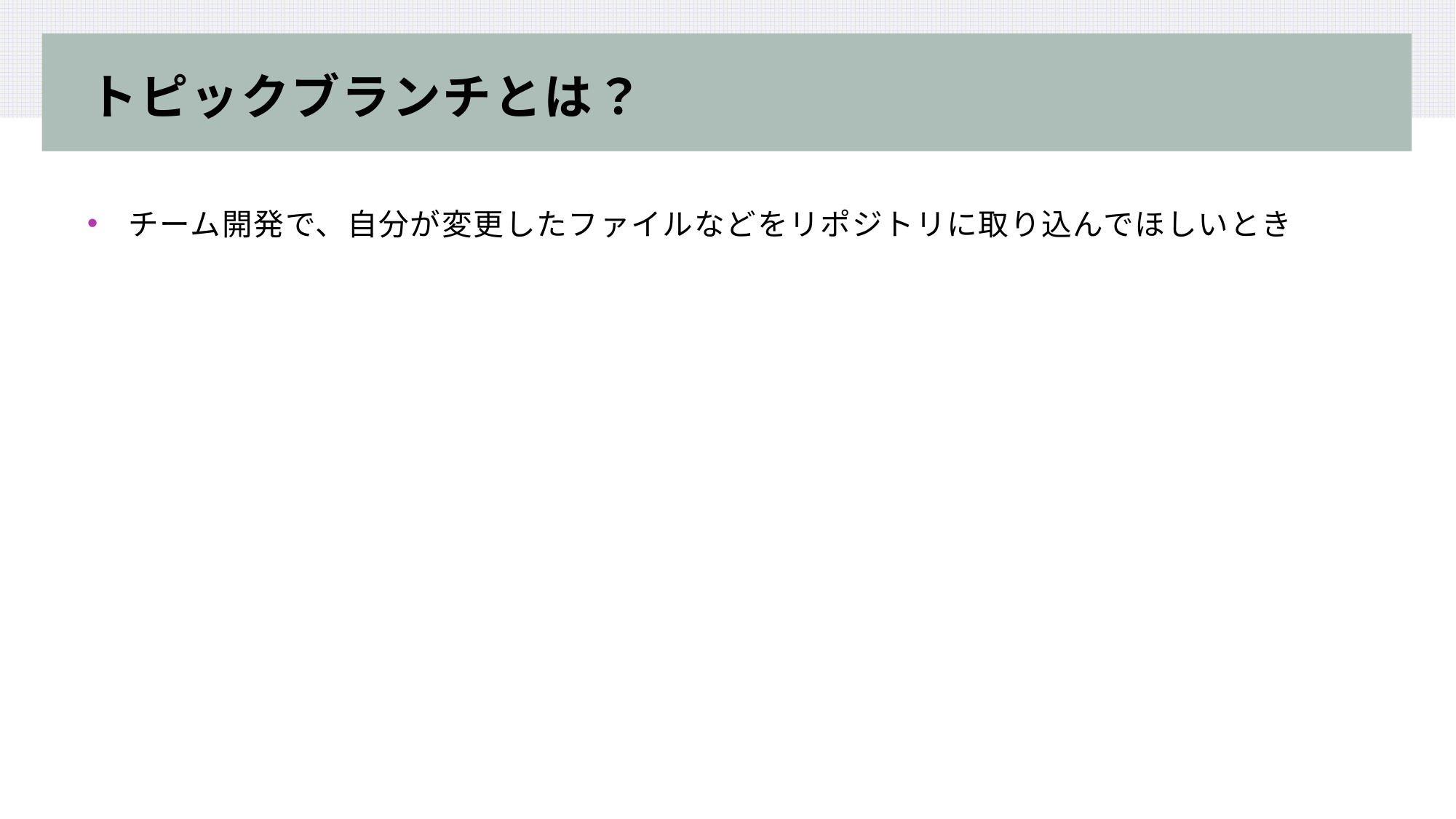

# トピックブランチとは？
チーム開発で、自分が変更したファイルなどをリポジトリに取り込んでほしいとき